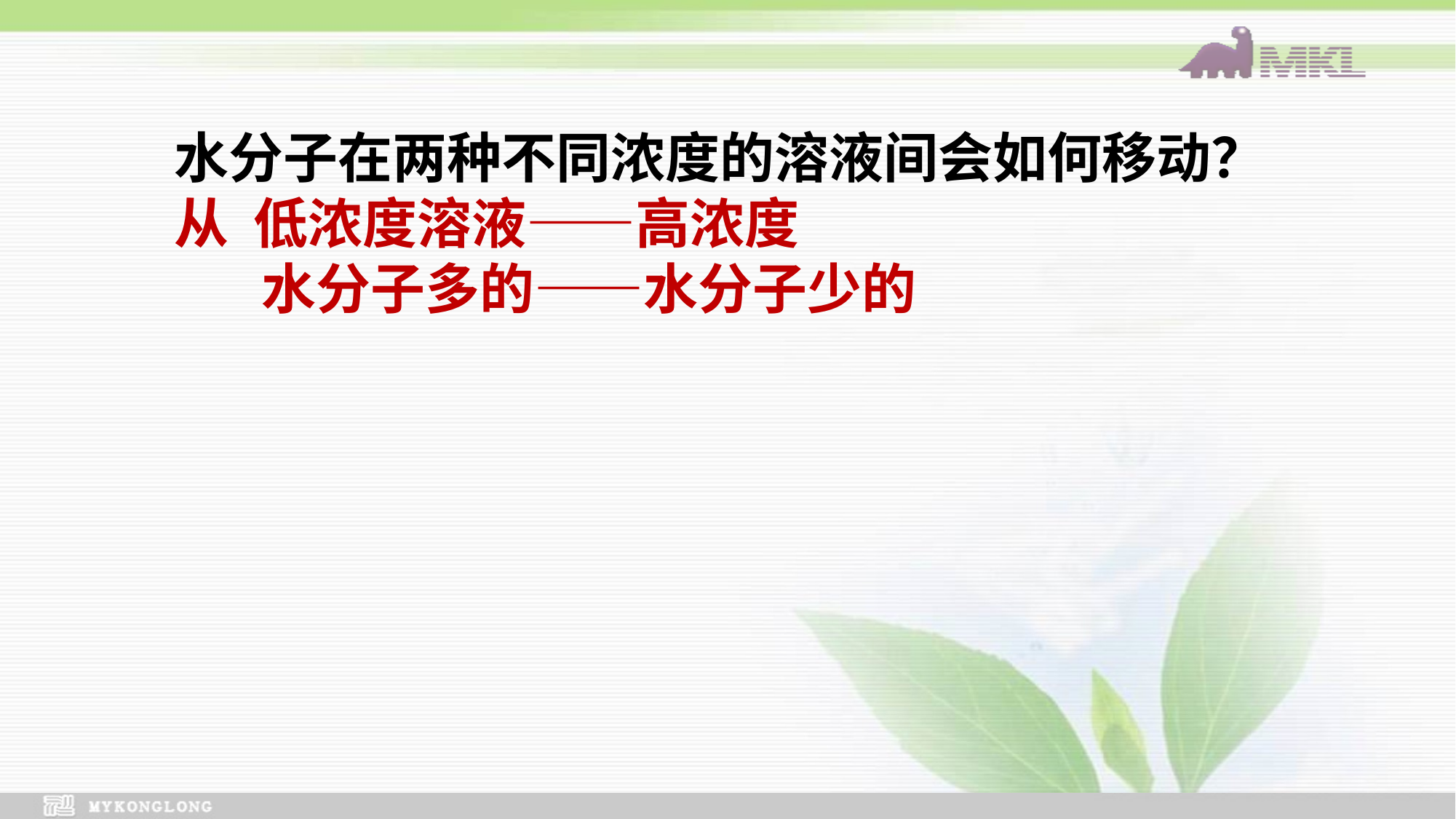

水分子在两种不同浓度的溶液间会如何移动？
从  低浓度溶液——高浓度
      水分子多的——水分子少的